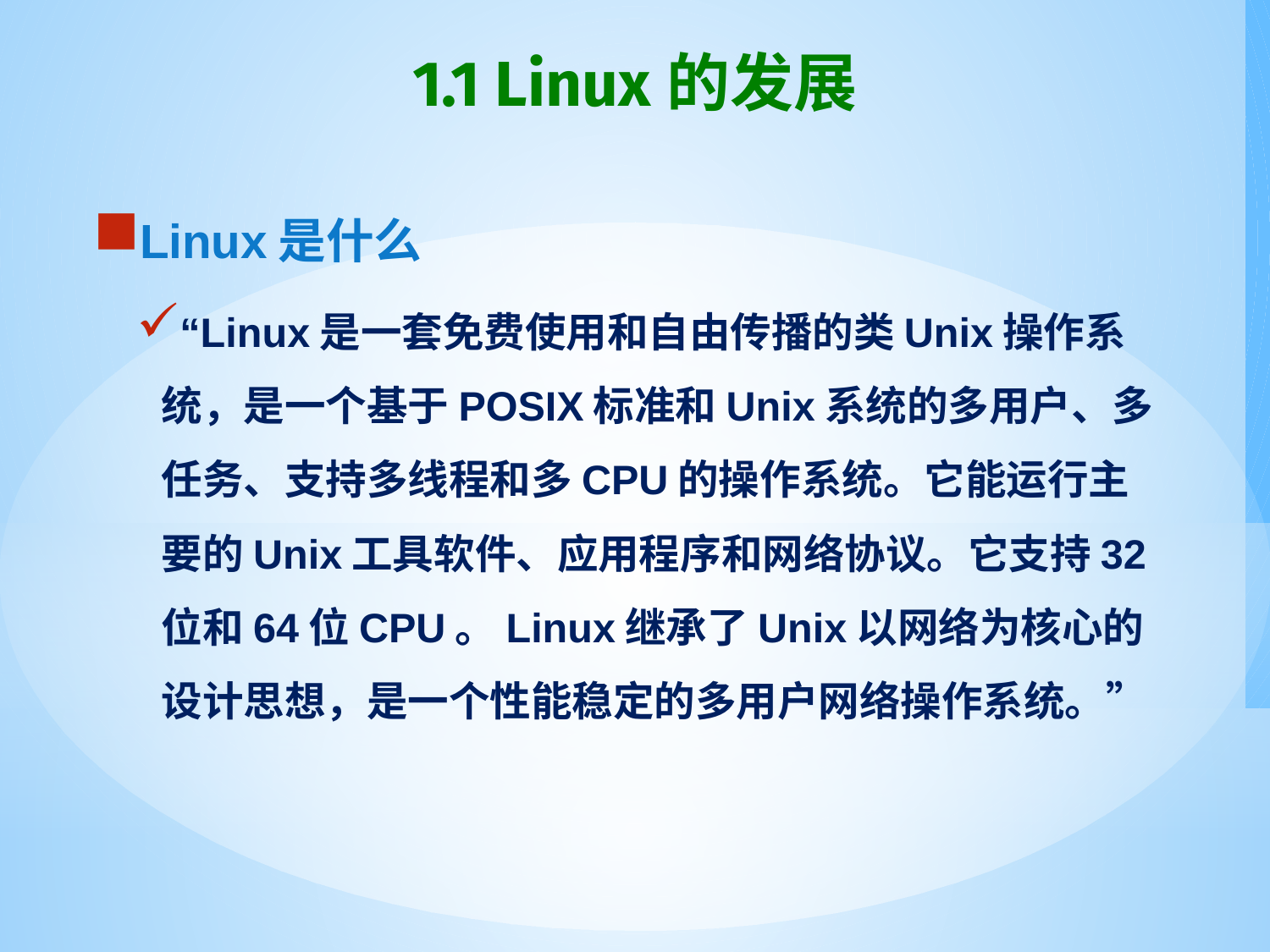

# 1.1 Linux的发展
Linux是什么
“Linux是一套免费使用和自由传播的类Unix操作系统，是一个基于POSIX标准和Unix系统的多用户、多任务、支持多线程和多CPU的操作系统。它能运行主要的Unix工具软件、应用程序和网络协议。它支持32位和64位CPU。Linux继承了Unix以网络为核心的设计思想，是一个性能稳定的多用户网络操作系统。”